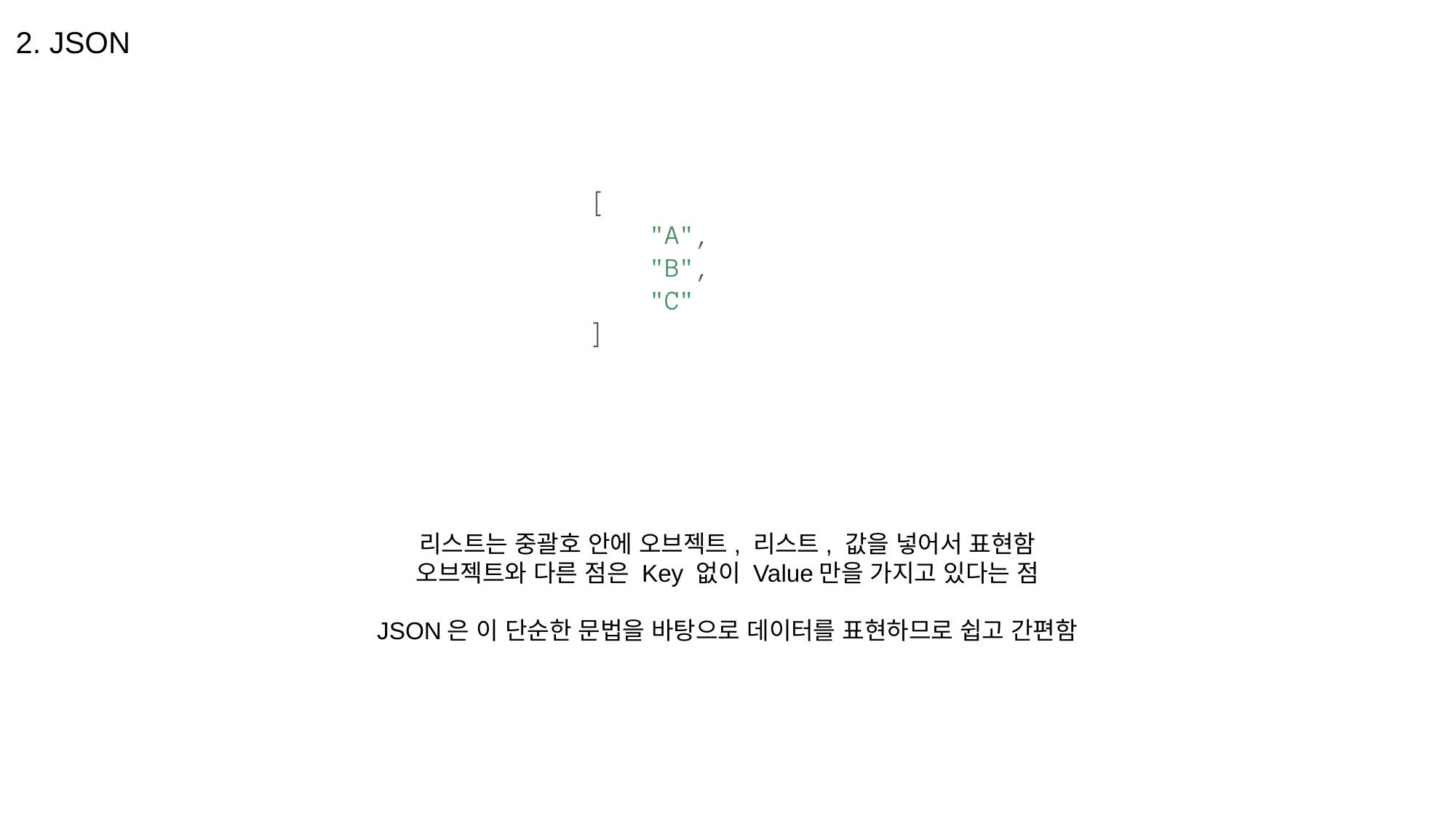

2. JSON
[
    "A",
    "B",
    "C"
]
리스트는 중괄호 안에 오브젝트, 리스트, 값을 넣어서 표현함
오브젝트와 다른 점은 Key 없이 Value만을 가지고 있다는 점

JSON은 이 단순한 문법을 바탕으로 데이터를 표현하므로 쉽고 간편함